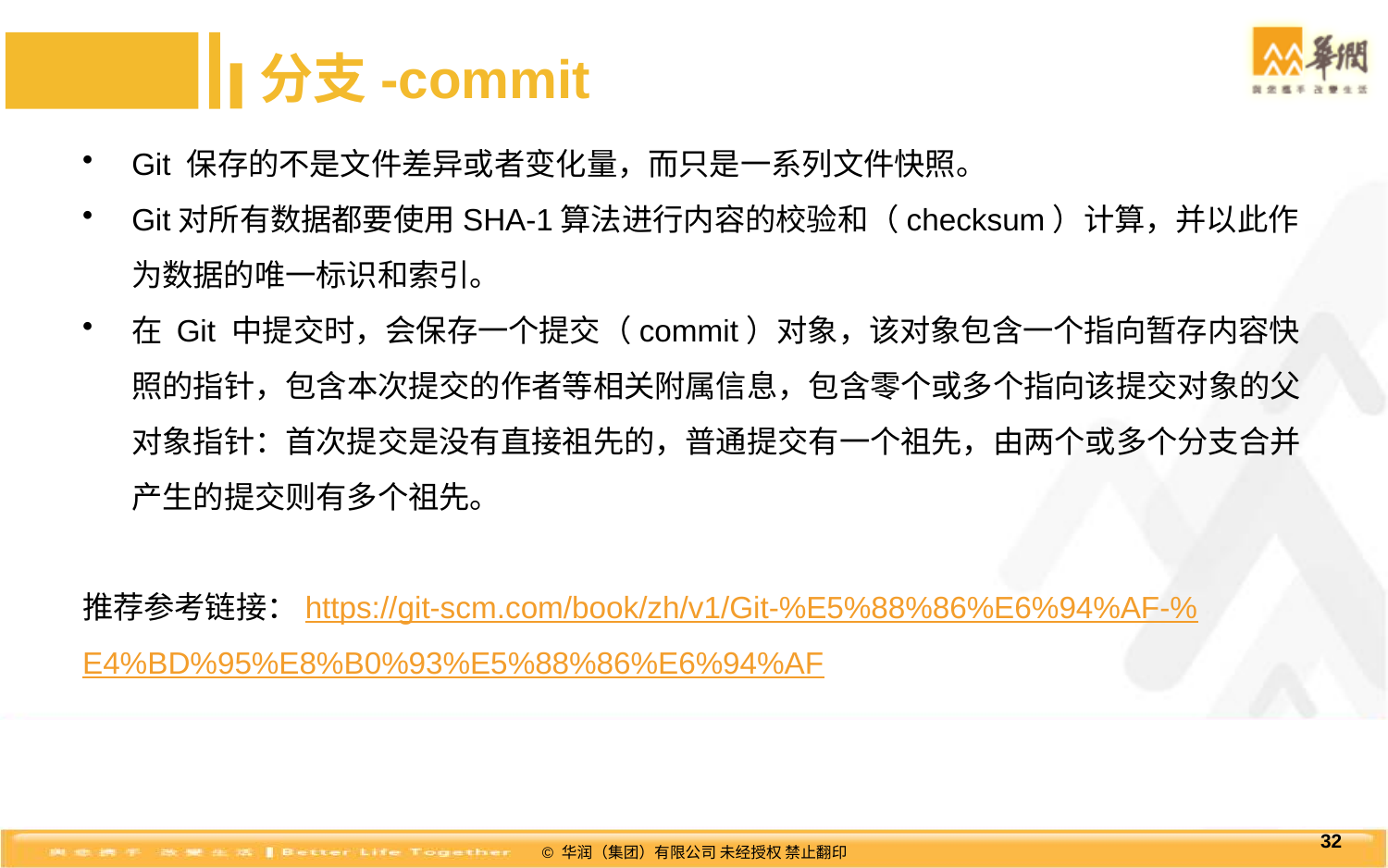

分支-commit

Git 保存的不是文件差异或者变化量，而只是一系列文件快照。
Git对所有数据都要使用SHA-1算法进行内容的校验和（checksum）计算，并以此作为数据的唯一标识和索引。
在 Git 中提交时，会保存一个提交（commit）对象，该对象包含一个指向暂存内容快照的指针，包含本次提交的作者等相关附属信息，包含零个或多个指向该提交对象的父对象指针：首次提交是没有直接祖先的，普通提交有一个祖先，由两个或多个分支合并产生的提交则有多个祖先。

推荐参考链接：https://git-scm.com/book/zh/v1/Git-%E5%88%86%E6%94%AF-%E4%BD%95%E8%B0%93%E5%88%86%E6%94%AF

32